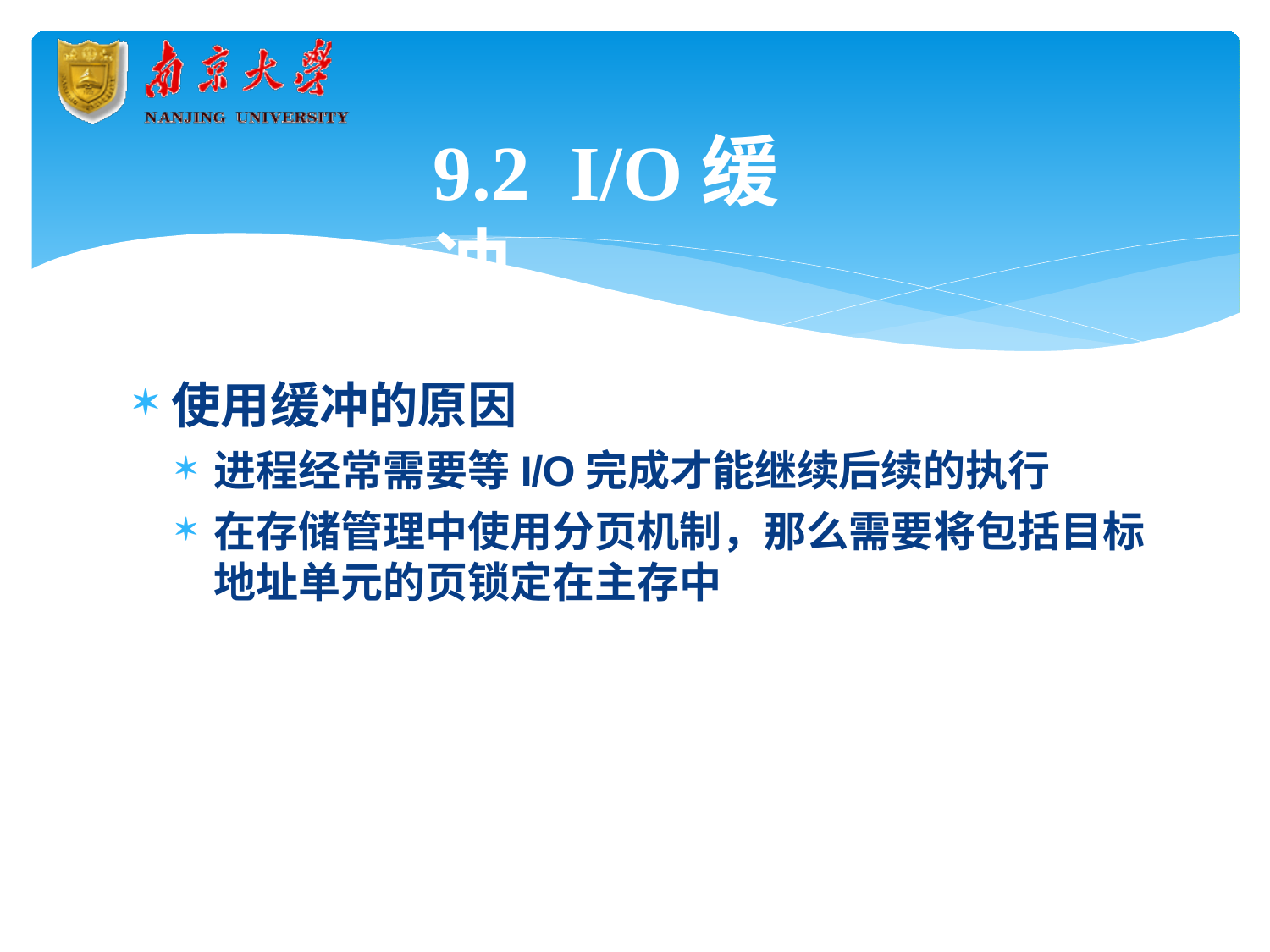

# 9.2	I/O缓冲
使用缓冲的原因
进程经常需要等I/O完成才能继续后续的执行
在存储管理中使用分页机制，那么需要将包括目标 地址单元的页锁定在主存中